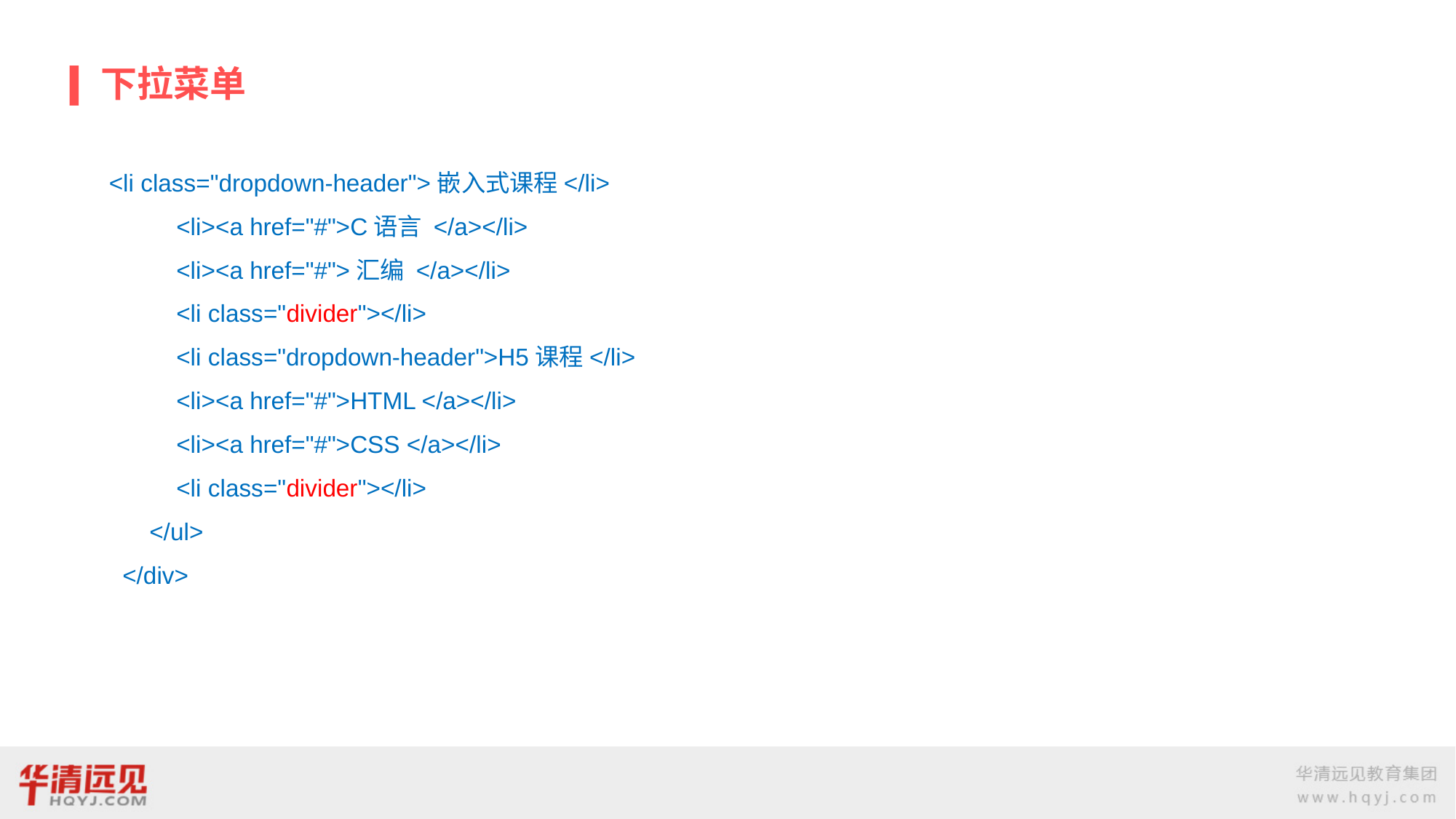

# 下拉菜单
  <li class="dropdown-header">嵌入式课程</li>
            <li><a href="#">C语言 </a></li>
            <li><a href="#">汇编 </a></li>
            <li class="divider"></li>
            <li class="dropdown-header">H5课程</li>
            <li><a href="#">HTML </a></li>
            <li><a href="#">CSS </a></li>
            <li class="divider"></li>
        </ul>
    </div>